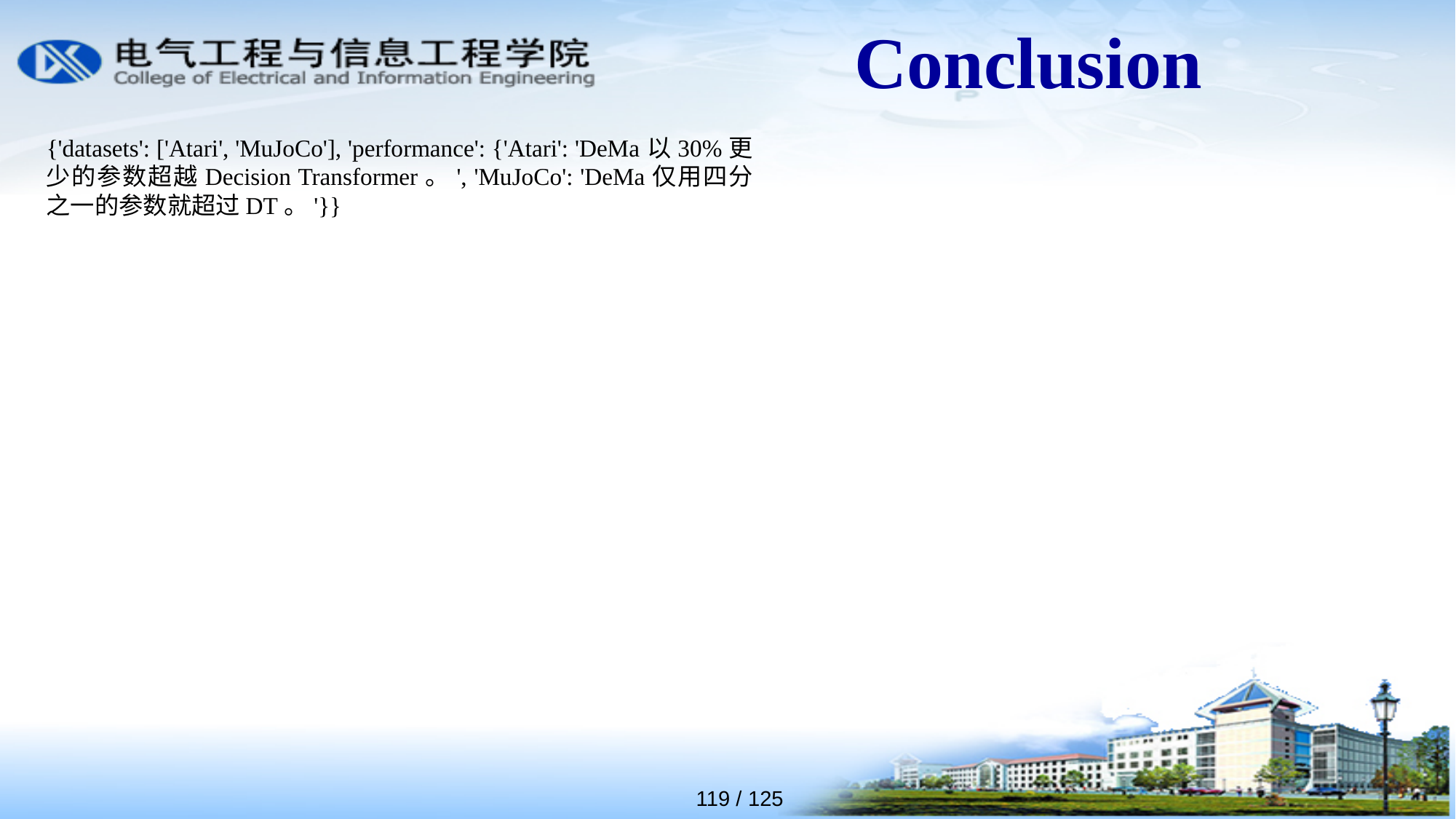

Conclusion
{'datasets': ['Atari', 'MuJoCo'], 'performance': {'Atari': 'DeMa以30%更少的参数超越Decision Transformer。', 'MuJoCo': 'DeMa仅用四分之一的参数就超过DT。'}}
119 / 125